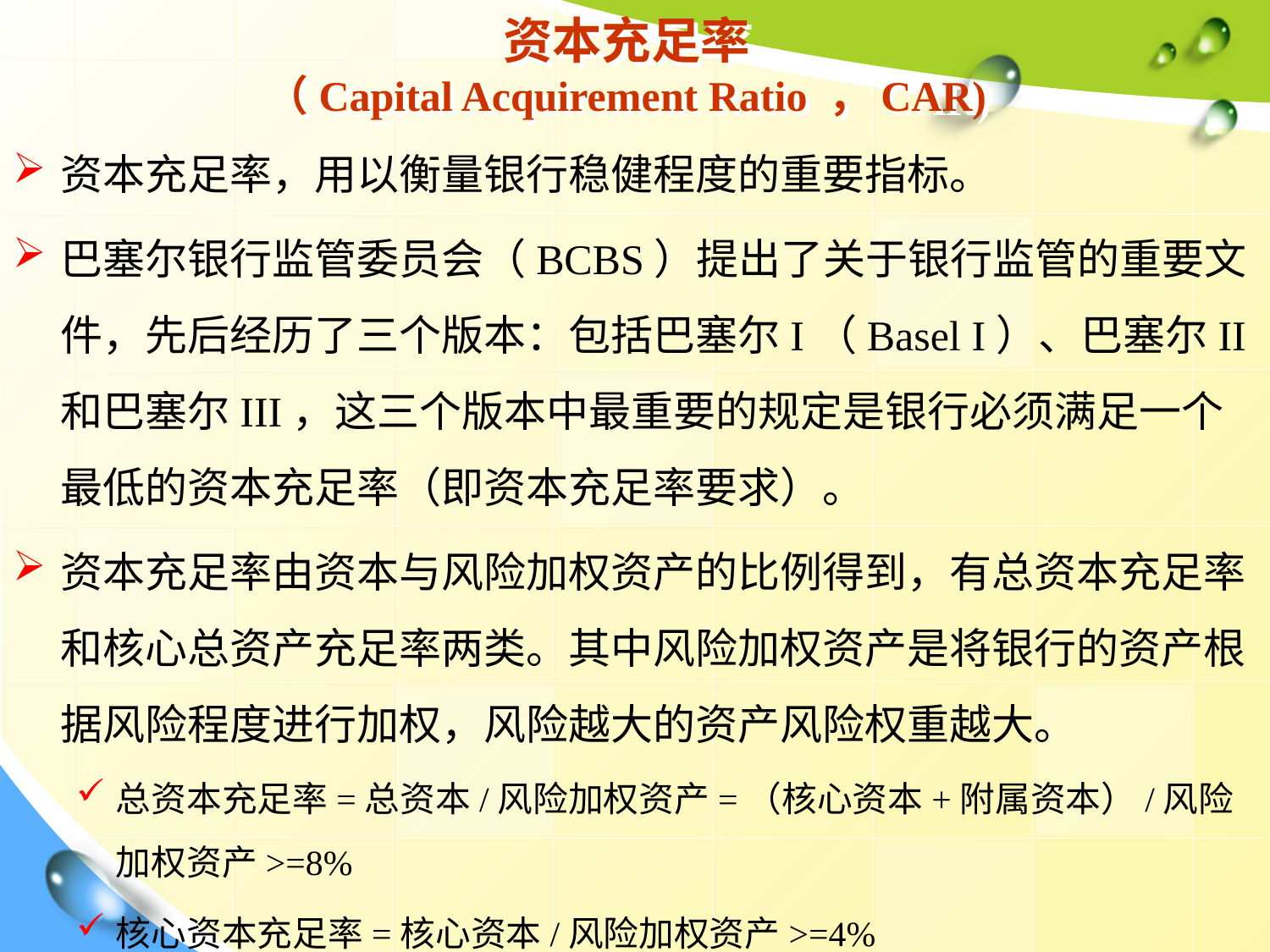

# 资本充足率 （Capital Acquirement Ratio ，CAR)
资本充足率，用以衡量银行稳健程度的重要指标。
巴塞尔银行监管委员会（BCBS）提出了关于银行监管的重要文件，先后经历了三个版本：包括巴塞尔I（Basel I）、巴塞尔II和巴塞尔III，这三个版本中最重要的规定是银行必须满足一个最低的资本充足率（即资本充足率要求）。
资本充足率由资本与风险加权资产的比例得到，有总资本充足率和核心总资产充足率两类。其中风险加权资产是将银行的资产根据风险程度进行加权，风险越大的资产风险权重越大。
总资本充足率=总资本/风险加权资产=（核心资本+附属资本）/风险加权资产>=8%
核心资本充足率=核心资本/风险加权资产>=4%